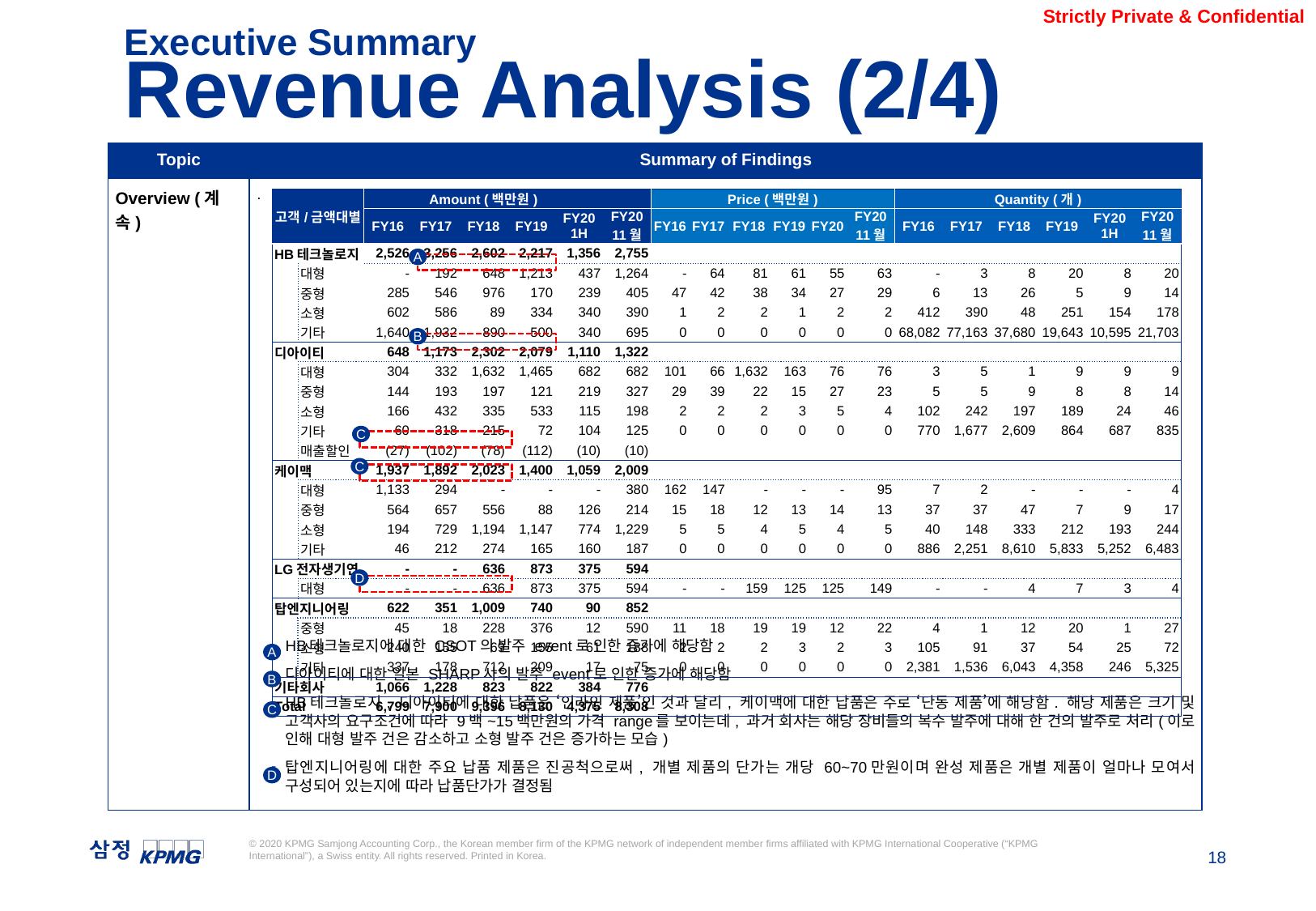

Executive Summary
Revenue Analysis (2/4)
| Topic | Summary of Findings |
| --- | --- |
| Overview (계속) | . HB테크놀로지에 대한 CSOT의 발주 event로 인한 증가에 해당함 디아이티에 대한 일본 SHARP사의 발주 event로 인한 증가에 해당함 HB테크놀로지, 디아이티에 대한 납품은 ‘인라인 제품’인 것과 달리, 케이맥에 대한 납품은 주로 ‘단동 제품’에 해당함. 해당 제품은 크기 및 고객사의 요구조건에 따라 9백~15백만원의 가격 range를 보이는데, 과거 회사는 해당 장비들의 복수 발주에 대해 한 건의 발주로 처리(이로 인해 대형 발주 건은 감소하고 소형 발주 건은 증가하는 모습) 탑엔지니어링에 대한 주요 납품 제품은 진공척으로써, 개별 제품의 단가는 개당 60~70만원이며 완성 제품은 개별 제품이 얼마나 모여서 구성되어 있는지에 따라 납품단가가 결정됨 |
| 고객/금액대별 |  | Amount (백만원) |  |  |  |  |  | Price (백만원) |  |  |  |  |  | Quantity (개) |  |  |  |  |  |
| --- | --- | --- | --- | --- | --- | --- | --- | --- | --- | --- | --- | --- | --- | --- | --- | --- | --- | --- | --- |
|  |  | FY16 | FY17 | FY18 | FY19 | FY20 1H | FY20 11월 | FY16 | FY17 | FY18 | FY19 | FY20 | FY20 11월 | FY16 | FY17 | FY18 | FY19 | FY20 1H | FY20 11월 |
| HB테크놀로지 |  | 2,526 | 3,256 | 2,602 | 2,217 | 1,356 | 2,755 |  |  |  |  |  |  |  |  |  |  |  |  |
|  | 대형 | - | 192 | 648 | 1,213 | 437 | 1,264 | - | 64 | 81 | 61 | 55 | 63 | - | 3 | 8 | 20 | 8 | 20 |
|  | 중형 | 285 | 546 | 976 | 170 | 239 | 405 | 47 | 42 | 38 | 34 | 27 | 29 | 6 | 13 | 26 | 5 | 9 | 14 |
|  | 소형 | 602 | 586 | 89 | 334 | 340 | 390 | 1 | 2 | 2 | 1 | 2 | 2 | 412 | 390 | 48 | 251 | 154 | 178 |
|  | 기타 | 1,640 | 1,932 | 890 | 500 | 340 | 695 | 0 | 0 | 0 | 0 | 0 | 0 | 68,082 | 77,163 | 37,680 | 19,643 | 10,595 | 21,703 |
| 디아이티 |  | 648 | 1,173 | 2,302 | 2,079 | 1,110 | 1,322 |  |  |  |  |  |  |  |  |  |  |  |  |
|  | 대형 | 304 | 332 | 1,632 | 1,465 | 682 | 682 | 101 | 66 | 1,632 | 163 | 76 | 76 | 3 | 5 | 1 | 9 | 9 | 9 |
|  | 중형 | 144 | 193 | 197 | 121 | 219 | 327 | 29 | 39 | 22 | 15 | 27 | 23 | 5 | 5 | 9 | 8 | 8 | 14 |
|  | 소형 | 166 | 432 | 335 | 533 | 115 | 198 | 2 | 2 | 2 | 3 | 5 | 4 | 102 | 242 | 197 | 189 | 24 | 46 |
|  | 기타 | 60 | 318 | 215 | 72 | 104 | 125 | 0 | 0 | 0 | 0 | 0 | 0 | 770 | 1,677 | 2,609 | 864 | 687 | 835 |
|  | 매출할인 | (27) | (102) | (78) | (112) | (10) | (10) |  |  |  |  |  |  |  |  |  |  |  |  |
| 케이맥 |  | 1,937 | 1,892 | 2,023 | 1,400 | 1,059 | 2,009 |  |  |  |  |  |  |  |  |  |  |  |  |
|  | 대형 | 1,133 | 294 | - | - | - | 380 | 162 | 147 | - | - | - | 95 | 7 | 2 | - | - | - | 4 |
|  | 중형 | 564 | 657 | 556 | 88 | 126 | 214 | 15 | 18 | 12 | 13 | 14 | 13 | 37 | 37 | 47 | 7 | 9 | 17 |
|  | 소형 | 194 | 729 | 1,194 | 1,147 | 774 | 1,229 | 5 | 5 | 4 | 5 | 4 | 5 | 40 | 148 | 333 | 212 | 193 | 244 |
|  | 기타 | 46 | 212 | 274 | 165 | 160 | 187 | 0 | 0 | 0 | 0 | 0 | 0 | 886 | 2,251 | 8,610 | 5,833 | 5,252 | 6,483 |
| LG전자생기연 |  | - | - | 636 | 873 | 375 | 594 |  |  |  |  |  |  |  |  |  |  |  |  |
|  | 대형 | - | - | 636 | 873 | 375 | 594 | - | - | 159 | 125 | 125 | 149 | - | - | 4 | 7 | 3 | 4 |
| 탑엔지니어링 |  | 622 | 351 | 1,009 | 740 | 90 | 852 |  |  |  |  |  |  |  |  |  |  |  |  |
|  | 중형 | 45 | 18 | 228 | 376 | 12 | 590 | 11 | 18 | 19 | 19 | 12 | 22 | 4 | 1 | 12 | 20 | 1 | 27 |
|  | 소형 | 240 | 155 | 69 | 155 | 61 | 188 | 2 | 2 | 2 | 3 | 2 | 3 | 105 | 91 | 37 | 54 | 25 | 72 |
|  | 기타 | 337 | 178 | 712 | 209 | 17 | 75 | 0 | 0 | 0 | 0 | 0 | 0 | 2,381 | 1,536 | 6,043 | 4,358 | 246 | 5,325 |
| 기타회사 |  | 1,066 | 1,228 | 823 | 822 | 384 | 776 |  |  |  |  |  |  |  |  |  |  |  |  |
| Total |  | 6,799 | 7,900 | 9,396 | 8,130 | 4,375 | 8,308 |  |  |  |  |  |  |  |  |  |  |  |  |
A

B

C

C

D

A
B
C
D